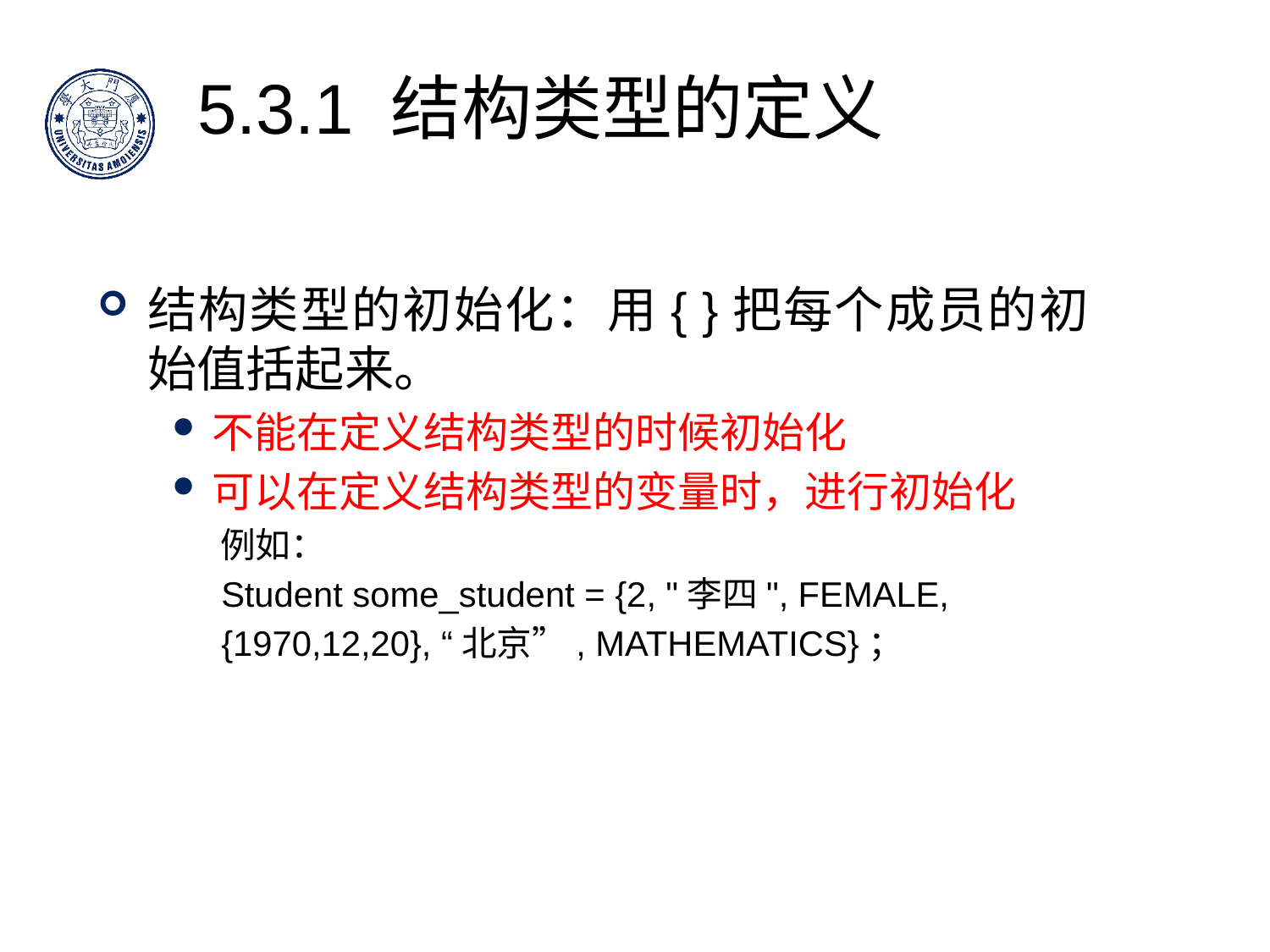

5.3.1 结构类型的定义
结构类型的初始化：用{ }把每个成员的初始值括起来。
不能在定义结构类型的时候初始化
可以在定义结构类型的变量时，进行初始化
     例如：
     Student some_student = {2, "李四", FEMALE,
     {1970,12,20}, “北京”, MATHEMATICS}；
33